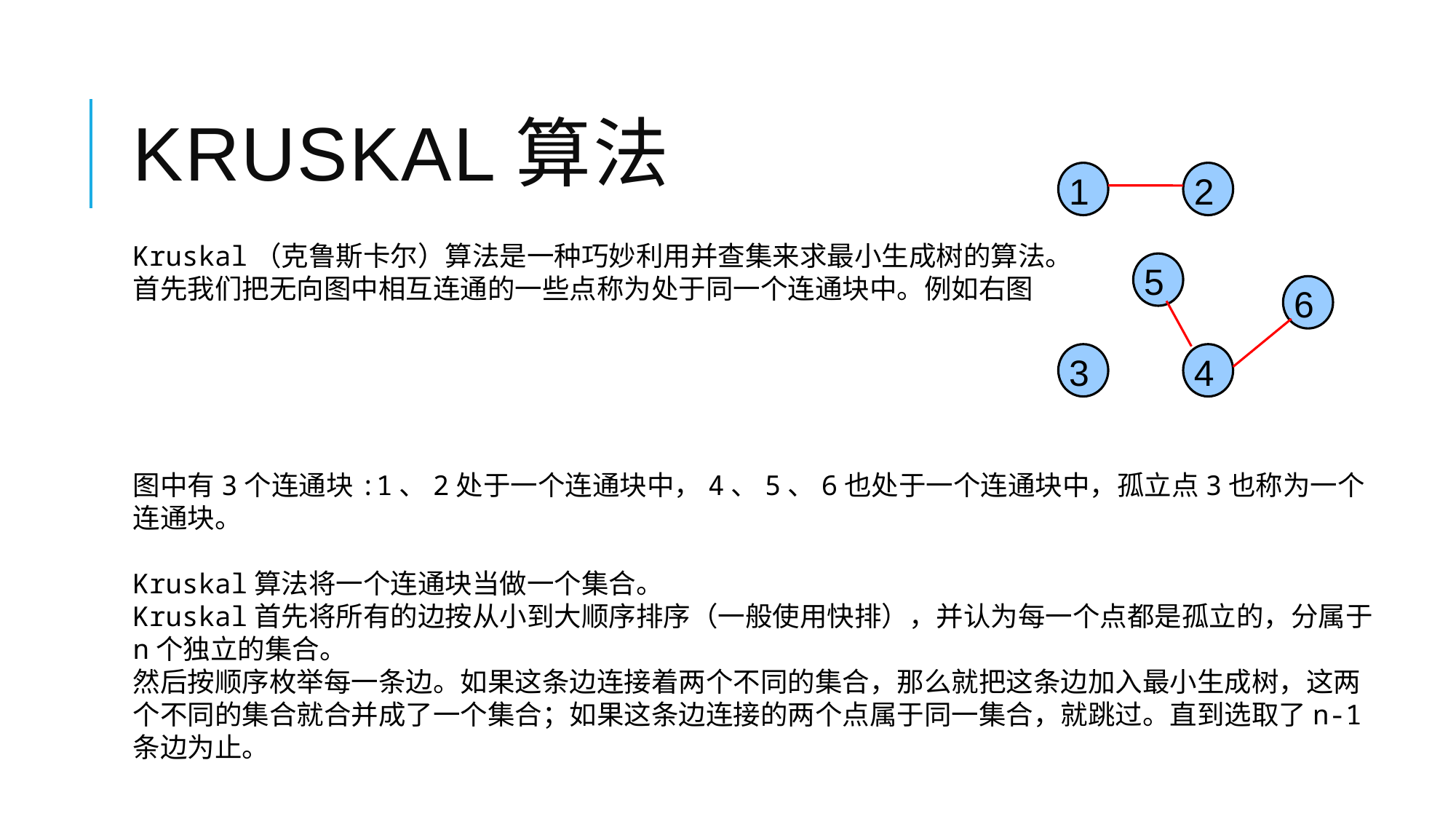

Kruskal算法

1

2

5

6

3

4

Kruskal（克鲁斯卡尔）算法是一种巧妙利用并查集来求最小生成树的算法。
首先我们把无向图中相互连通的一些点称为处于同一个连通块中。例如右图

图中有3个连通块:1、2处于一个连通块中，4、5、6也处于一个连通块中，孤立点3也称为一个连通块。

Kruskal算法将一个连通块当做一个集合。
Kruskal首先将所有的边按从小到大顺序排序（一般使用快排），并认为每一个点都是孤立的，分属于n个独立的集合。
然后按顺序枚举每一条边。如果这条边连接着两个不同的集合，那么就把这条边加入最小生成树，这两个不同的集合就合并成了一个集合；如果这条边连接的两个点属于同一集合，就跳过。直到选取了n-1条边为止。